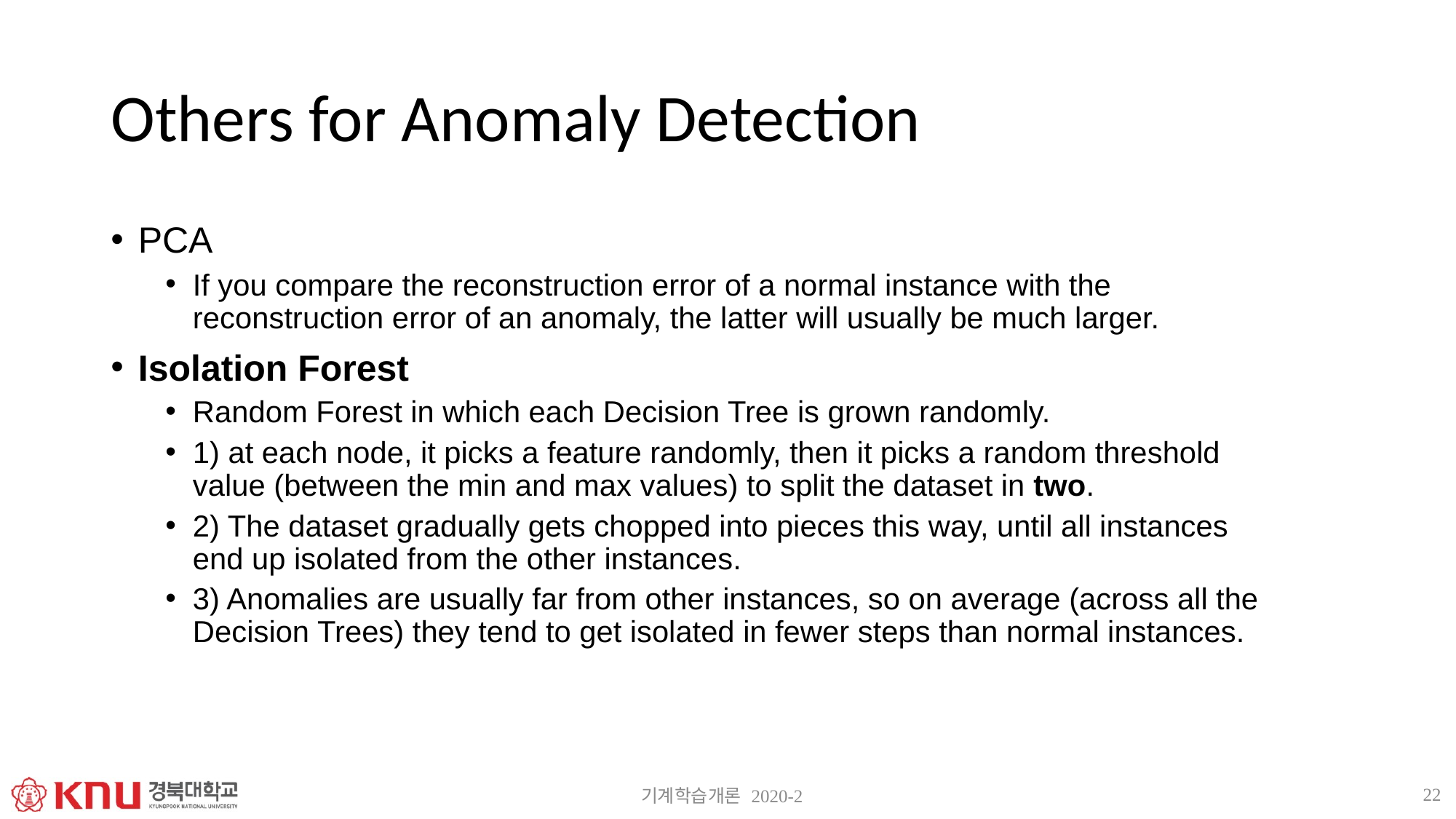

# Others for Anomaly Detection
PCA
If you compare the reconstruction error of a normal instance with the  reconstruction error of an anomaly, the latter will usually be much larger.
Isolation Forest
Random Forest in which each Decision Tree is grown randomly.
1) at each node, it picks a feature randomly, then it picks a random threshold  value (between the min and max values) to split the dataset in two.
2) The dataset gradually gets chopped into pieces this way, until all instances  end up isolated from the other instances.
3) Anomalies are usually far from other instances, so on average (across all the  Decision Trees) they tend to get isolated in fewer steps than normal instances.
22
기계학습개론 2020-2